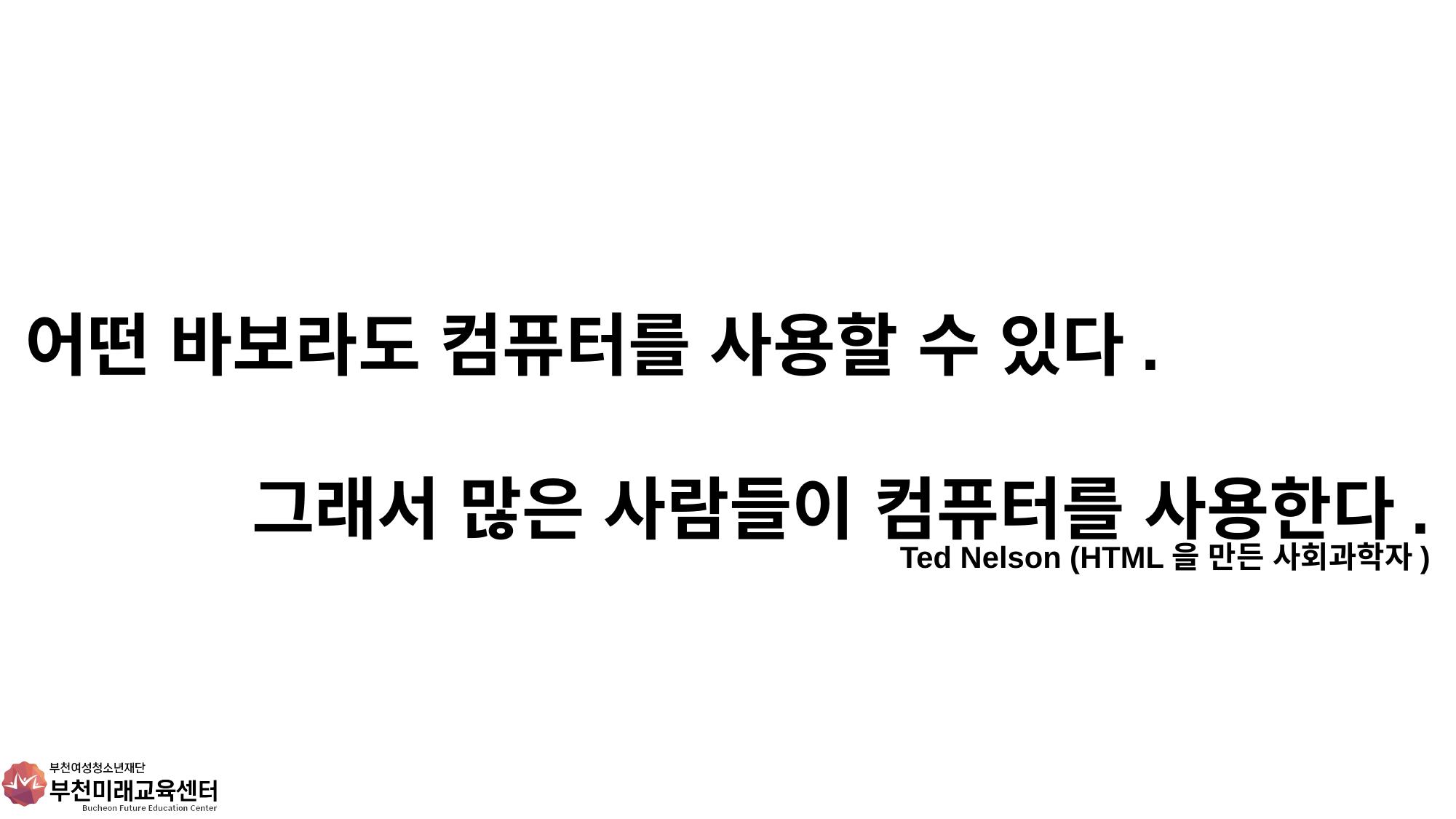

어떤 바보라도 컴퓨터를 사용할 수 있다.
그래서 많은 사람들이 컴퓨터를 사용한다.
Ted Nelson (HTML을 만든 사회과학자)